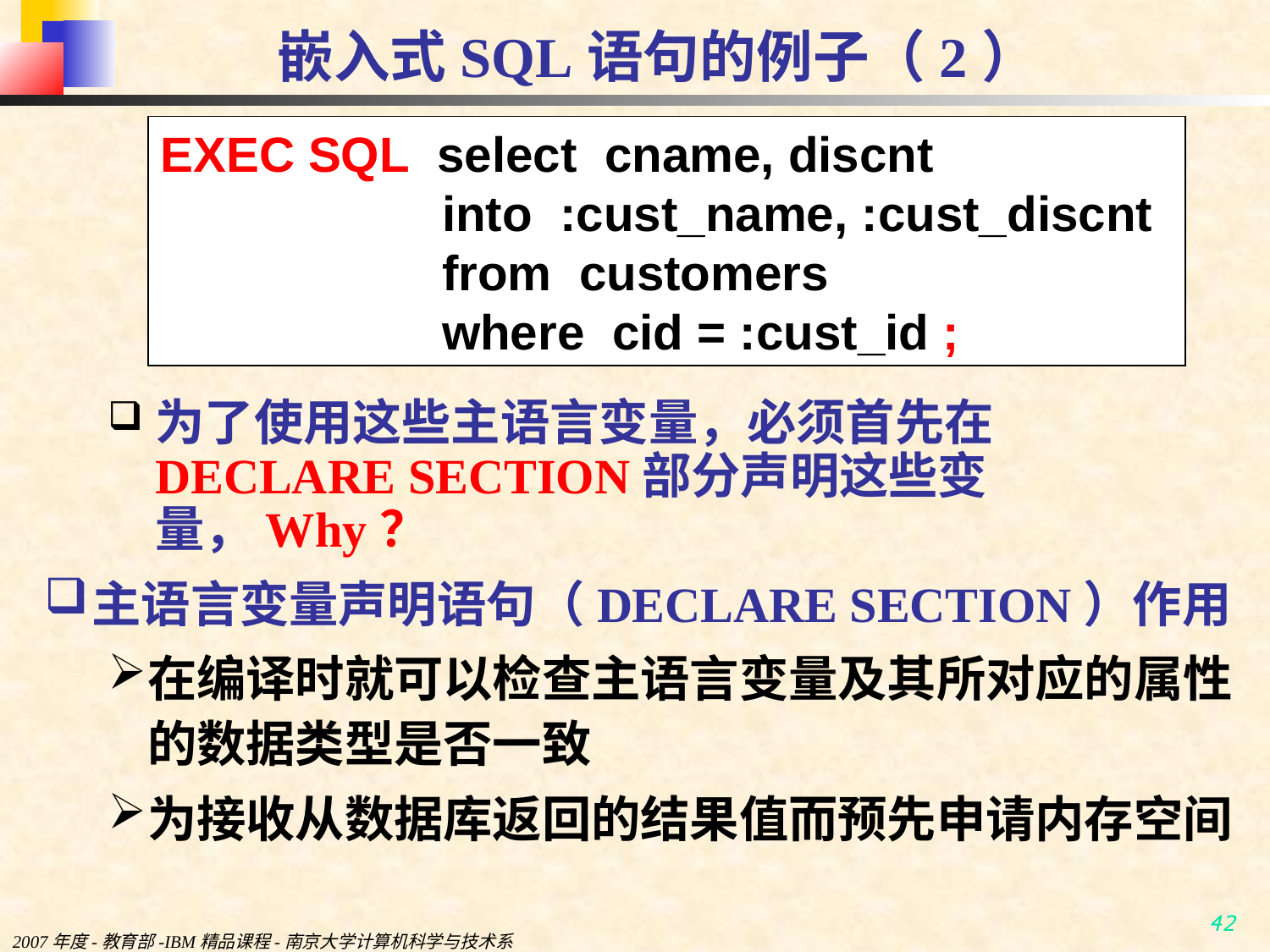

# 嵌入式SQL语句的例子（2）
EXEC SQL  select  cname, discnt
		  into  :cust_name, :cust_discnt
		  from  customers
		  where  cid = :cust_id ;
为了使用这些主语言变量，必须首先在DECLARE SECTION部分声明这些变量，Why？
主语言变量声明语句（DECLARE SECTION）作用
在编译时就可以检查主语言变量及其所对应的属性的数据类型是否一致
为接收从数据库返回的结果值而预先申请内存空间
42
2007年度-教育部-IBM精品课程-南京大学计算机科学与技术系